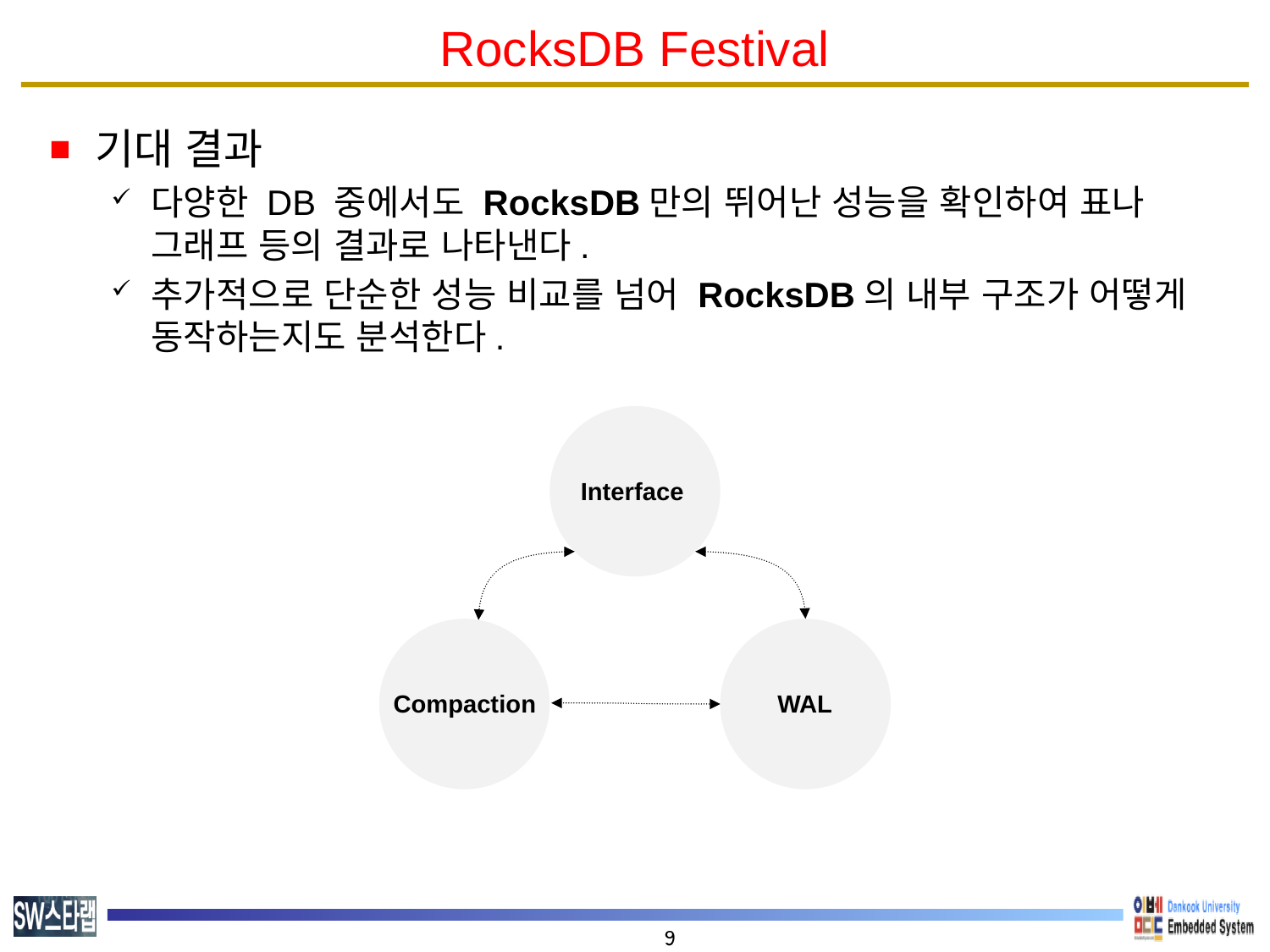

# RocksDB Festival
기대 결과
다양한 DB 중에서도 RocksDB만의 뛰어난 성능을 확인하여 표나 그래프 등의 결과로 나타낸다.
추가적으로 단순한 성능 비교를 넘어 RocksDB의 내부 구조가 어떻게 동작하는지도 분석한다.

Interface

Compaction
WAL
9